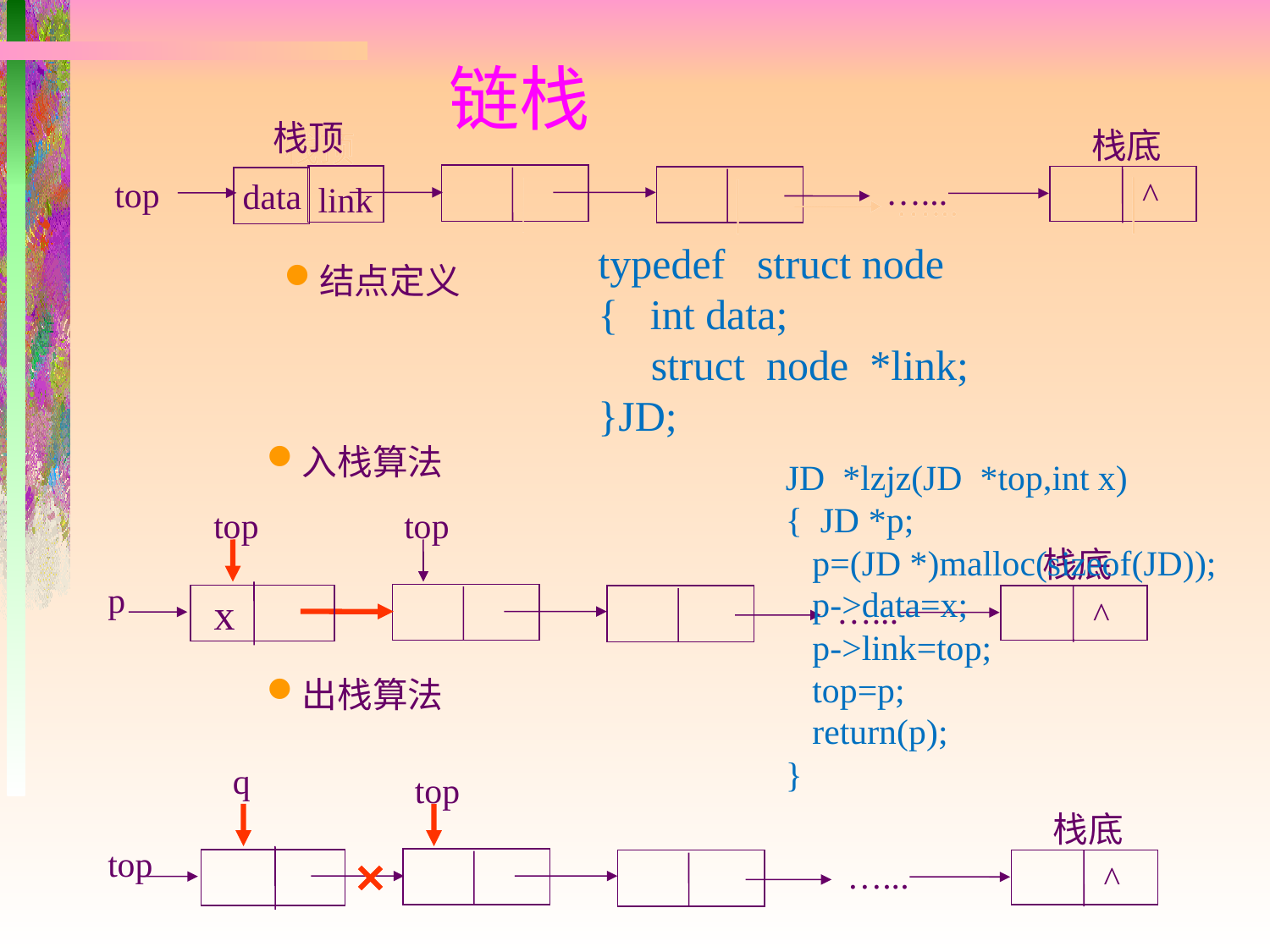

链栈
栈顶
栈底
…...

top
         ^

data

link

typedef   struct node
{   int data;
     struct  node  *link;
}JD;
结点定义
入栈算法
JD  *lzjz(JD  *top,int x)
{  JD *p;
   p=(JD *)malloc(sizeof(JD));
   p->data=x;
   p->link=top;
   top=p;
   return(p);
}
top

top
栈底

…...

         ^

p
x

出栈算法
q

top

栈底
top

…...

         ^